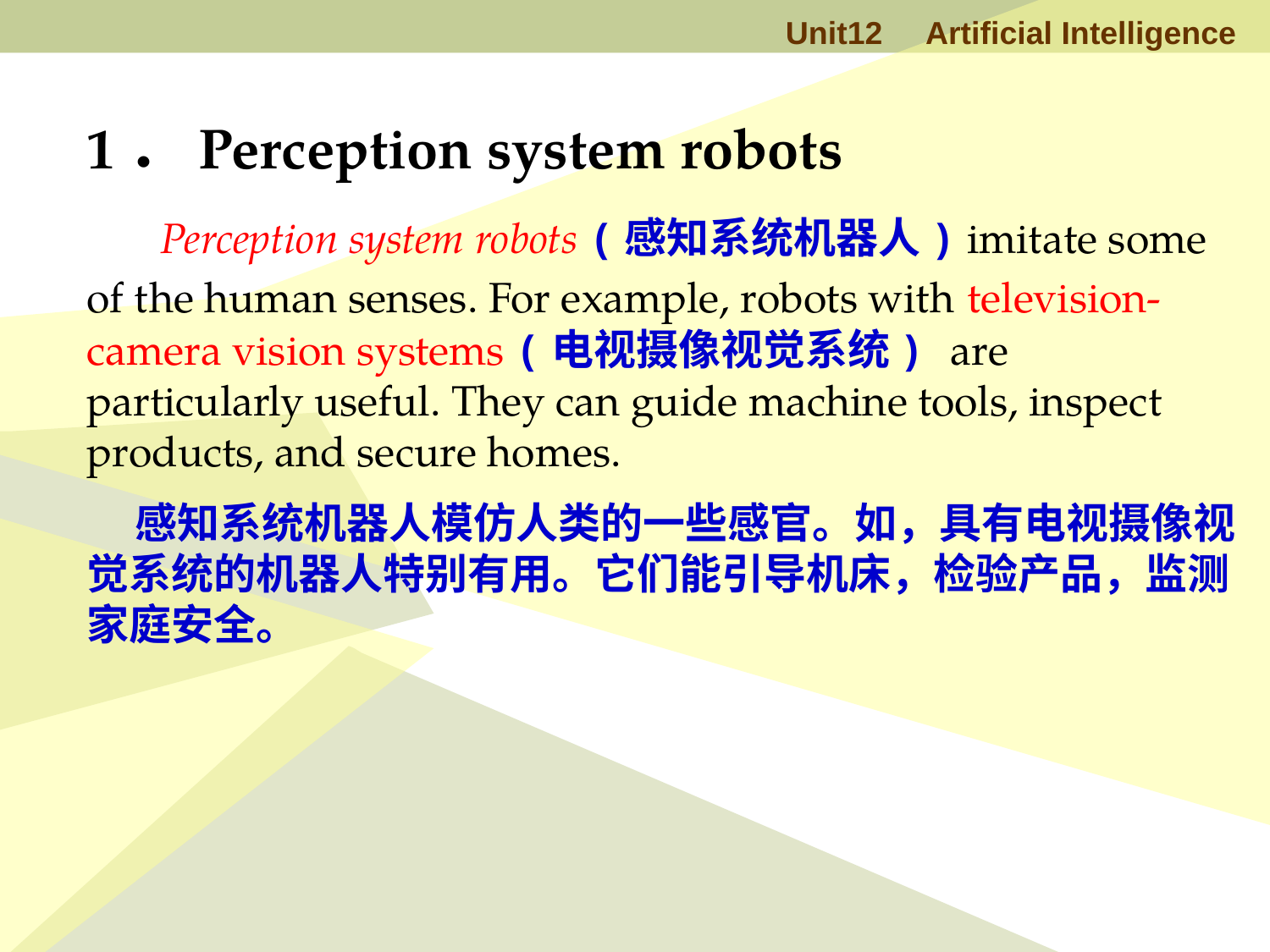

1．Perception system robots
      Perception system robots (感知系统机器人) imitate some of the human senses. For example, robots with television-camera vision systems (电视摄像视觉系统) are particularly useful. They can guide machine tools, inspect products, and secure homes.
    感知系统机器人模仿人类的一些感官。如，具有电视摄像视觉系统的机器人特别有用。它们能引导机床，检验产品，监测家庭安全。